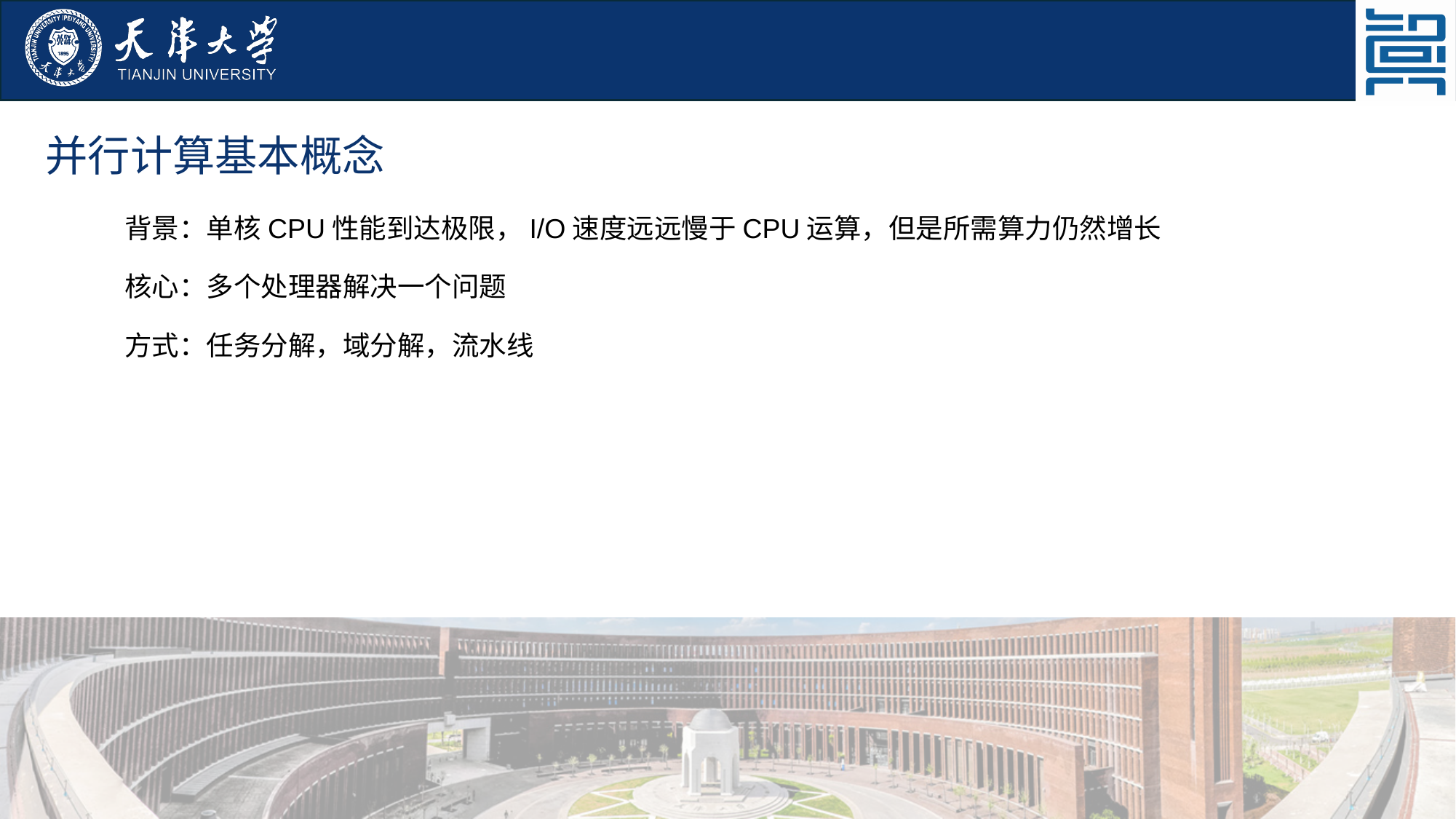

并行计算基本概念
背景：单核CPU性能到达极限，I/O速度远远慢于CPU运算，但是所需算力仍然增长
核心：多个处理器解决一个问题
方式：任务分解，域分解，流水线